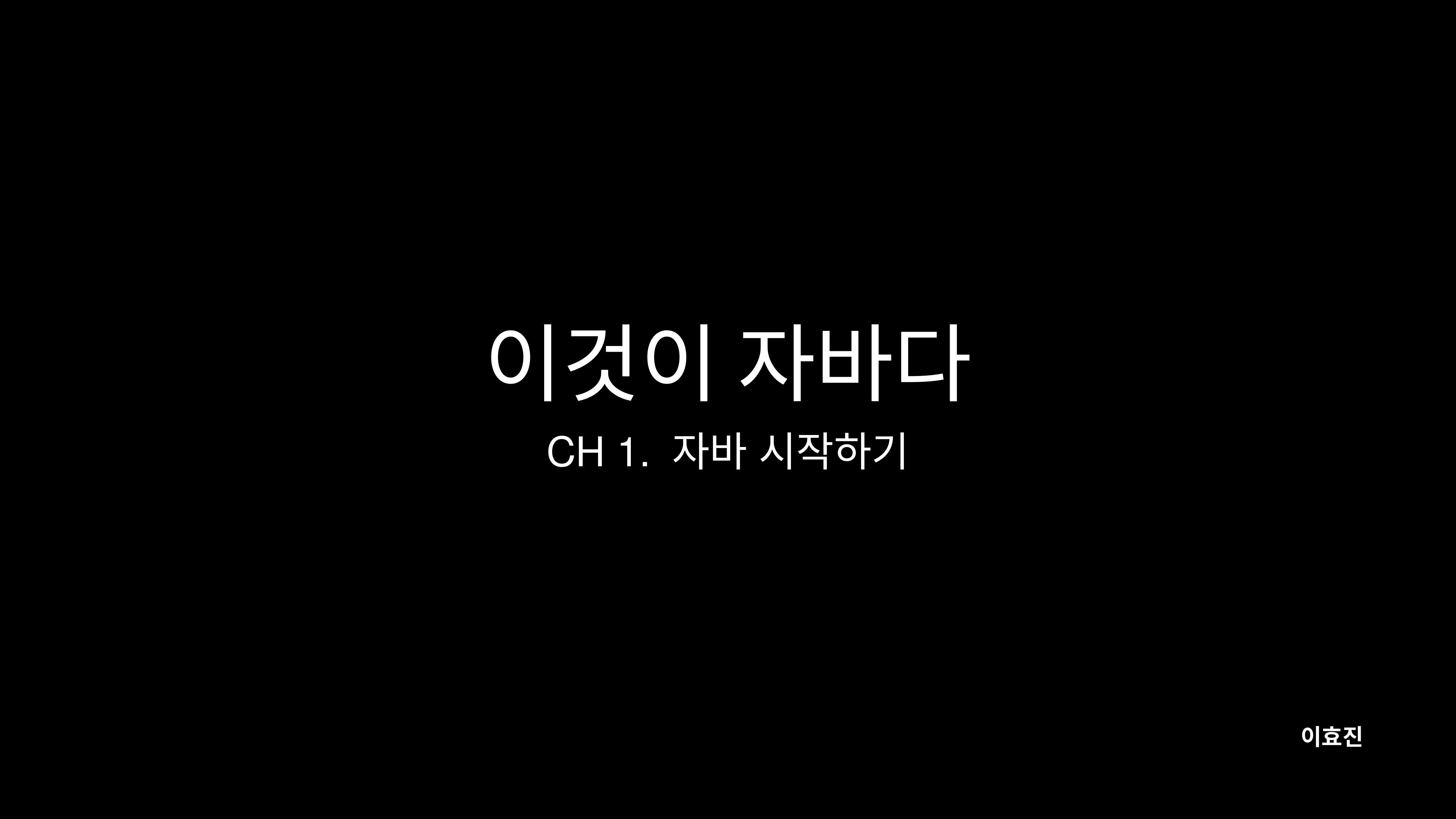

# 이것이 자바다
CH 1. 자바 시작하기
이효진